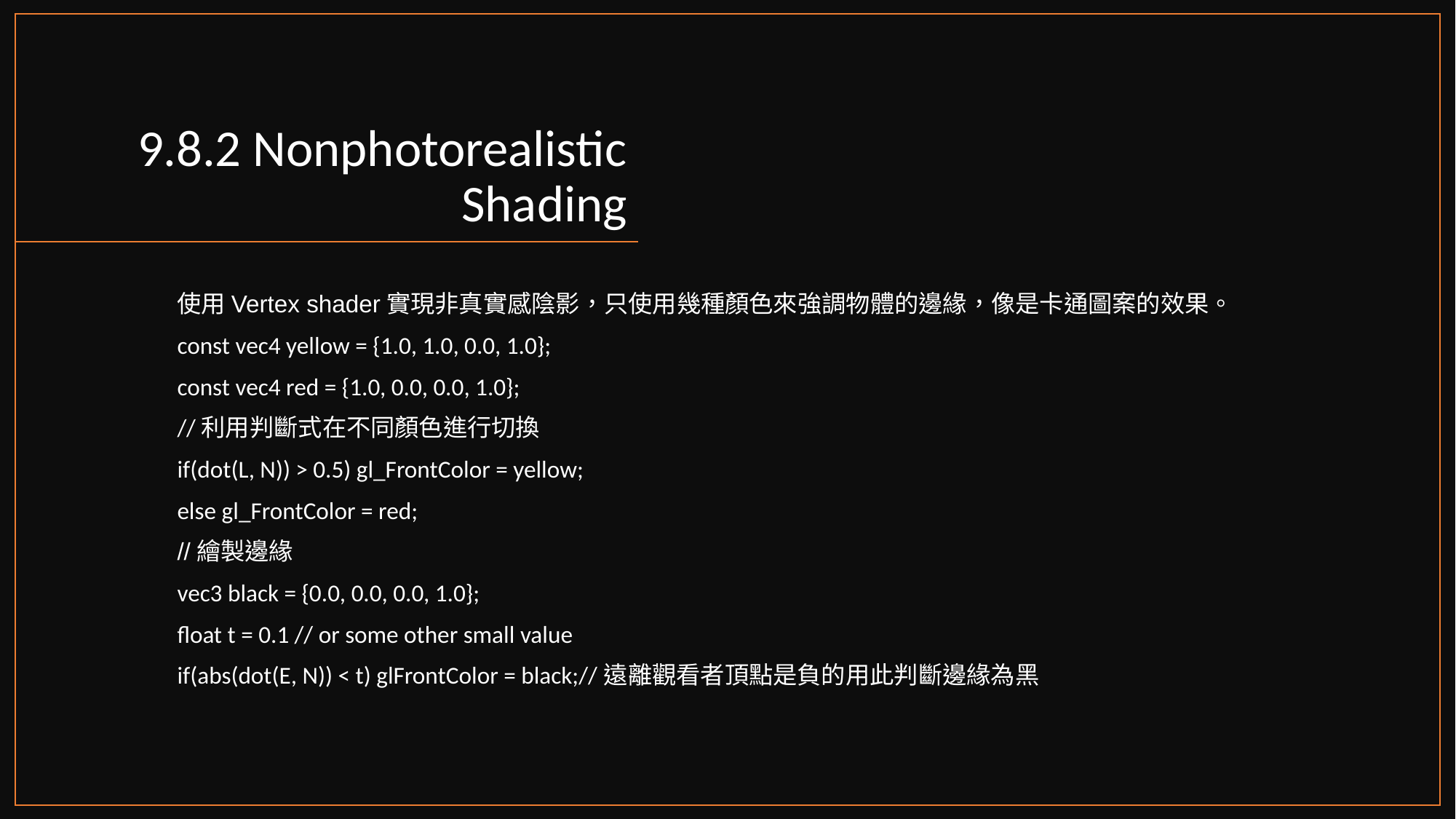

# 9.8.2 Nonphotorealistic Shading
使用Vertex shader實現非真實感陰影，只使用幾種顏色來強調物體的邊緣，像是卡通圖案的效果。
const vec4 yellow = {1.0, 1.0, 0.0, 1.0};
const vec4 red = {1.0, 0.0, 0.0, 1.0};
//利用判斷式在不同顏色進行切換
if(dot(L, N)) > 0.5) gl_FrontColor = yellow;
else gl_FrontColor = red;
//繪製邊緣
vec3 black = {0.0, 0.0, 0.0, 1.0};
float t = 0.1 // or some other small value
if(abs(dot(E, N)) < t) glFrontColor = black;//遠離觀看者頂點是負的用此判斷邊緣為黑